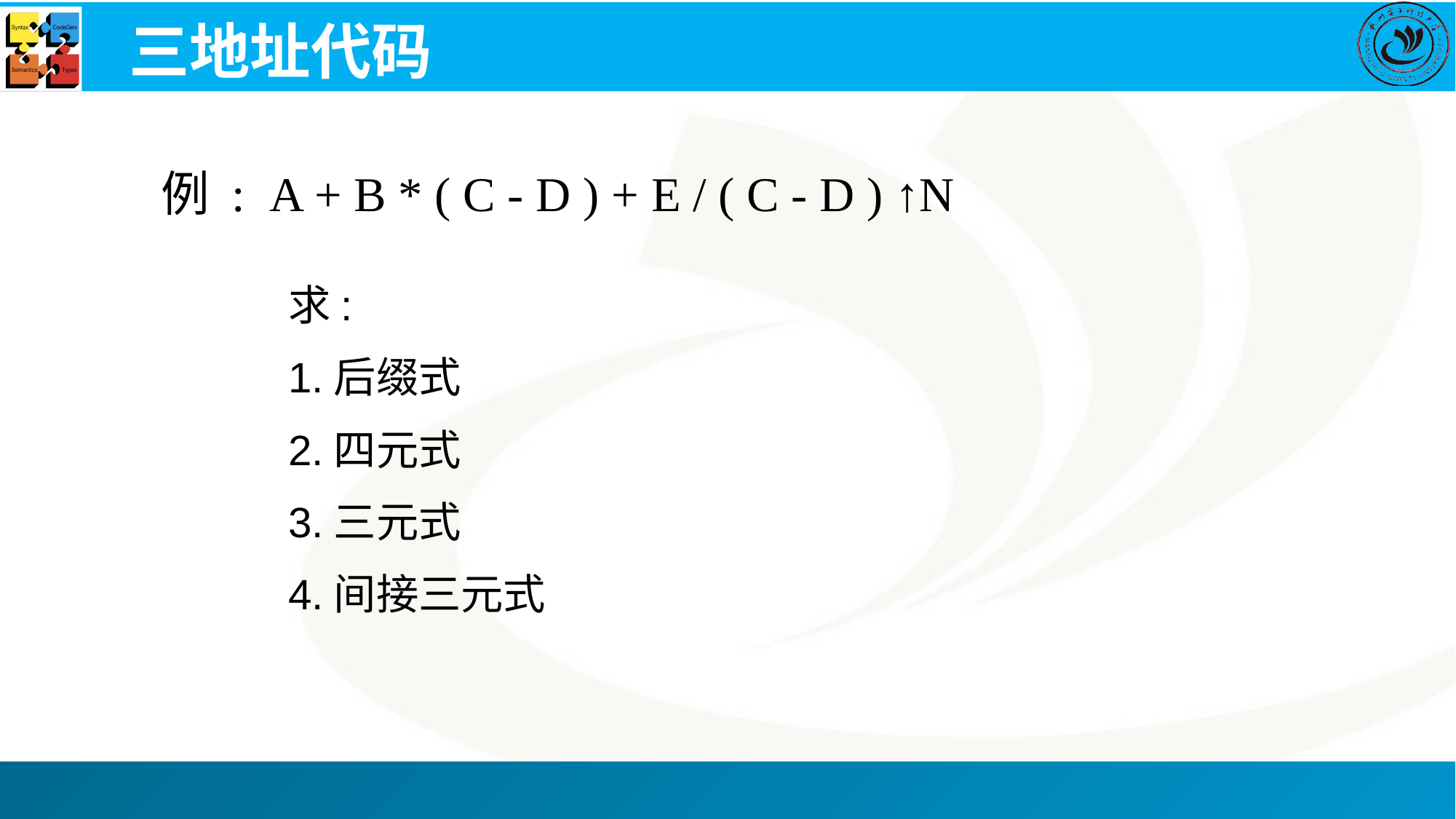

# 三地址代码
例 :  A + B * ( C - D ) + E / ( C - D ) ↑N
求:
1.后缀式
2.四元式
3.三元式
4.间接三元式
39